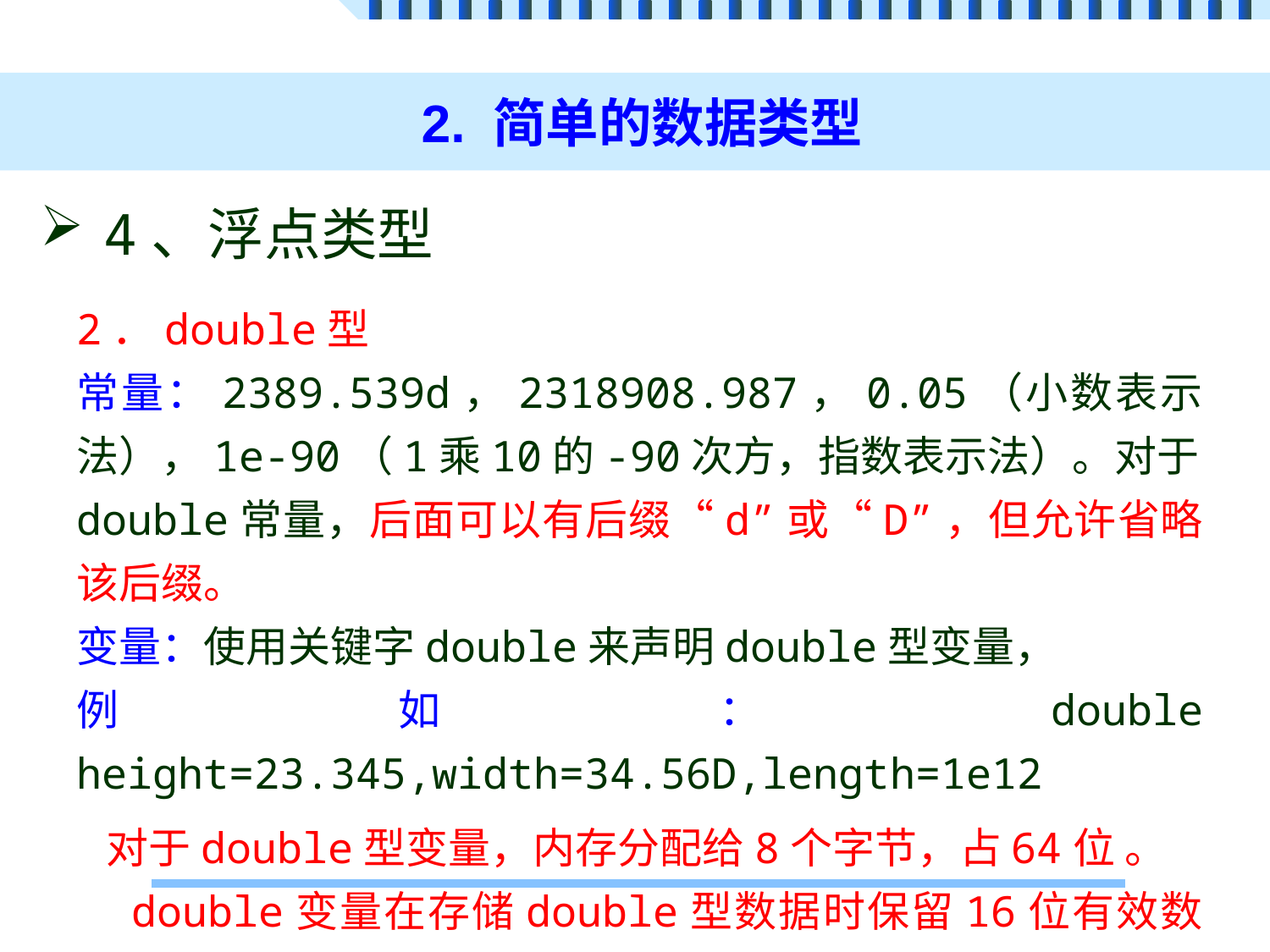

# 2. 简单的数据类型
4、浮点类型
2．double型
常量：2389.539d，2318908.987，0.05（小数表示法），1e-90（1乘10的-90次方，指数表示法）。对于double常量，后面可以有后缀“d”或“D”，但允许省略该后缀。
变量：使用关键字double来声明double型变量，
例如：double height=23.345,width=34.56D,length=1e12
  对于double型变量，内存分配给8个字节，占64位 。
  double变量在存储double型数据时保留16位有效数字。